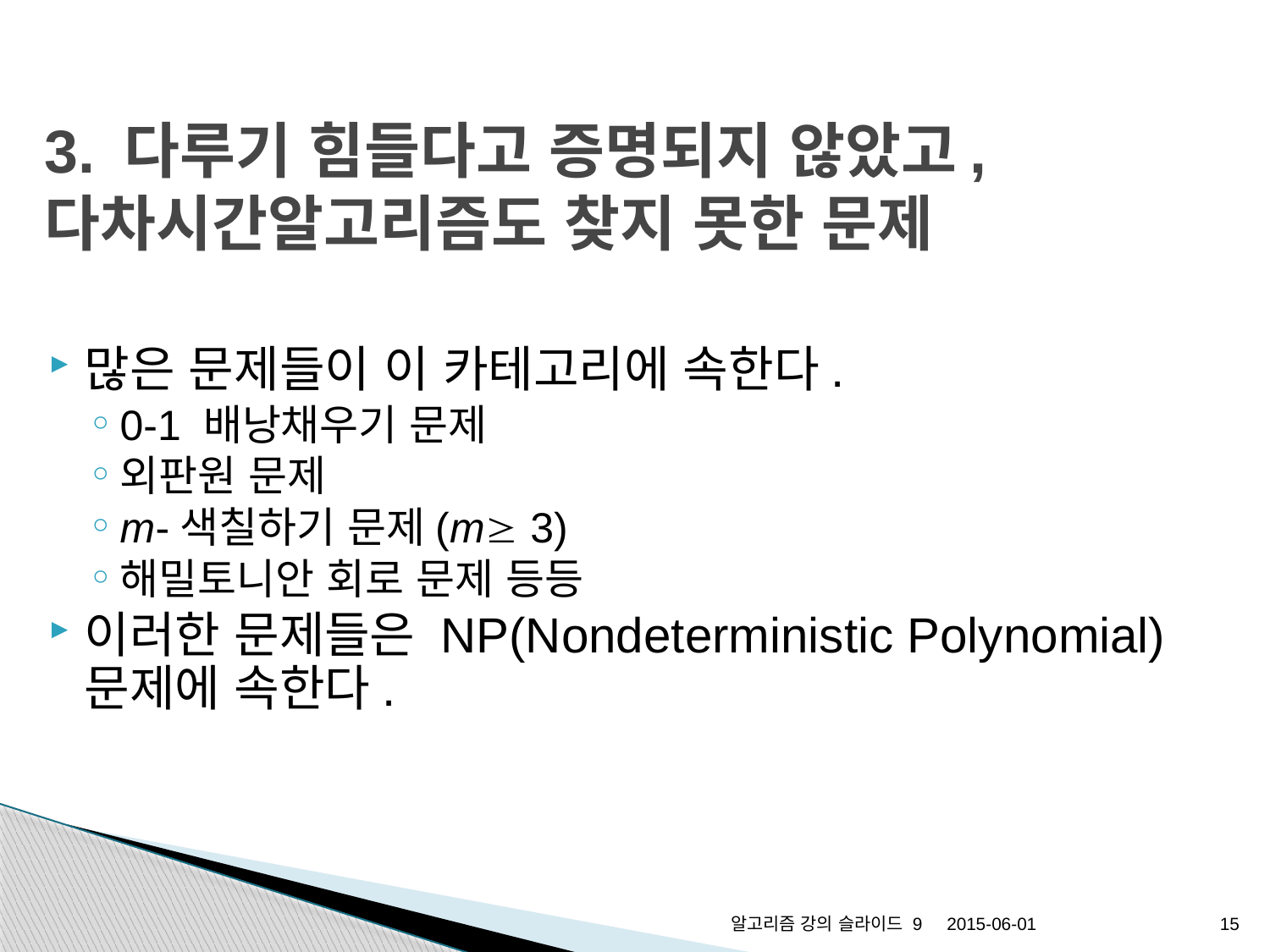

# 3. 다루기 힘들다고 증명되지 않았고, 다차시간알고리즘도 찾지 못한 문제
많은 문제들이 이 카테고리에 속한다.
0-1 배낭채우기 문제
외판원 문제
m-색칠하기 문제(m≥ 3)
해밀토니안 회로 문제 등등
이러한 문제들은 NP(Nondeterministic Polynomial) 문제에 속한다.
알고리즘 강의 슬라이드 9
2015-06-01
15